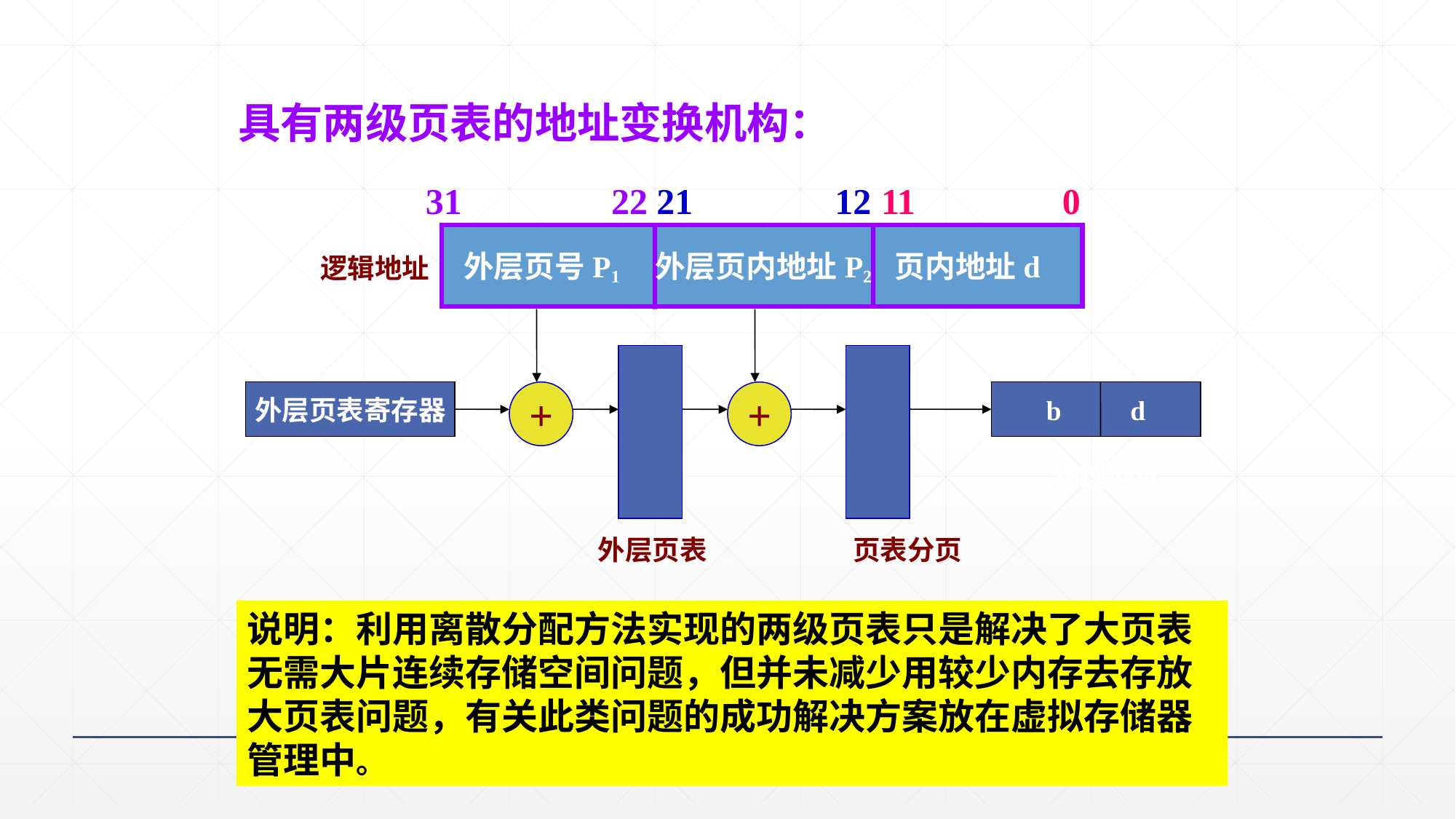

具有两级页表的地址变换机构：
31
22
21
12
11
0

外层页号P1
外层页内地址P2
页内地址d
逻辑地址

+

+

外层页表

页表分页

外层页表寄存器
b          d

物理地址

说明：利用离散分配方法实现的两级页表只是解决了大页表无需大片连续存储空间问题，但并未减少用较少内存去存放大页表问题，有关此类问题的成功解决方案放在虚拟存储器管理中。
        通过二级页表的地址映射访问主存存取数据需要三次访问主存（一次外层页表，一次页表分页，最后是数据所在物理地址），所需时间是原来的三倍。